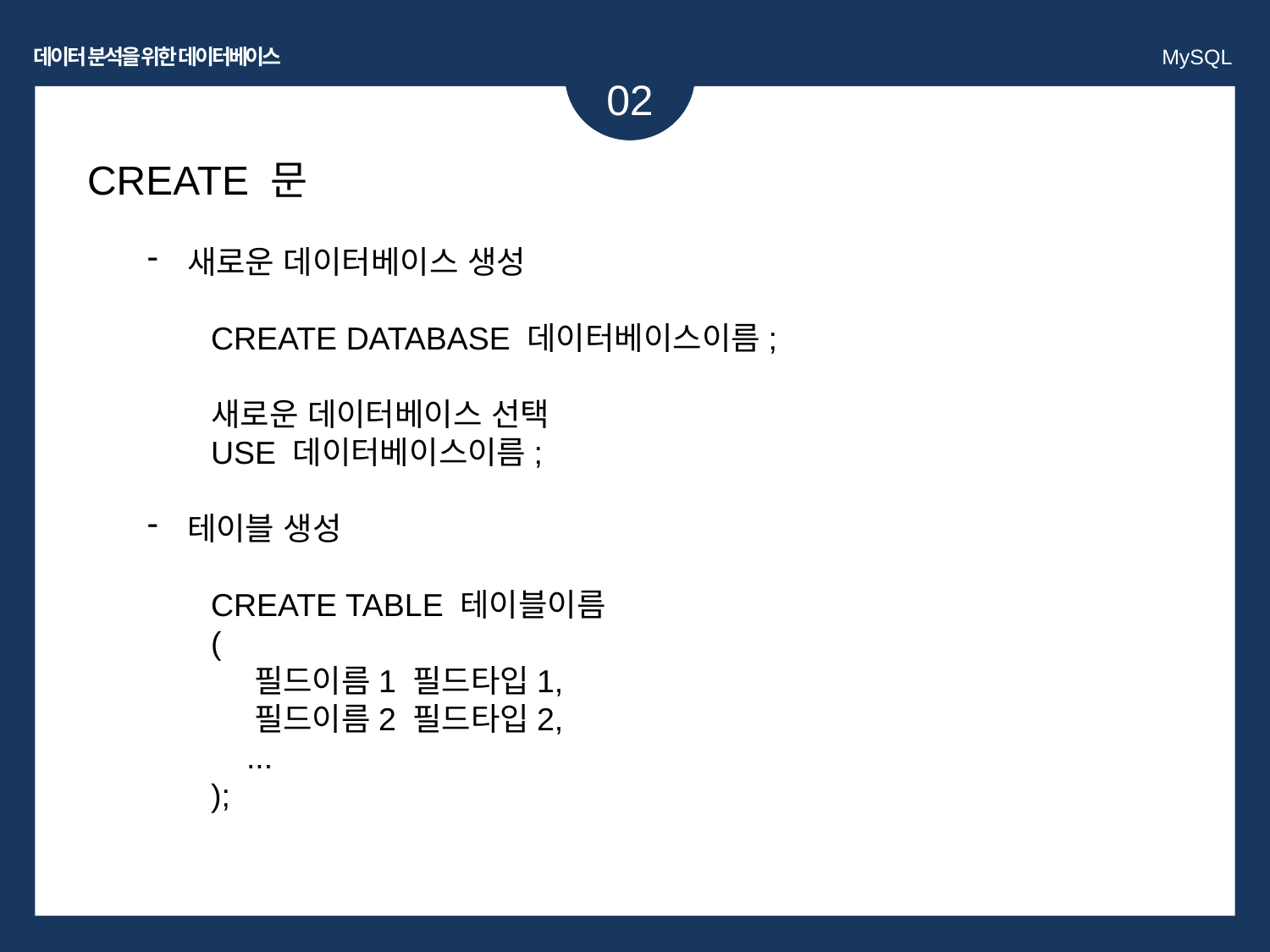

데이터 분석을 위한 데이터베이스
MySQL
02
CREATE 문
새로운 데이터베이스 생성

CREATE DATABASE 데이터베이스이름;

새로운 데이터베이스 선택
USE 데이터베이스이름;

테이블 생성

CREATE TABLE 테이블이름
(
    필드이름1 필드타입1,
    필드이름2 필드타입2,
    ...
);